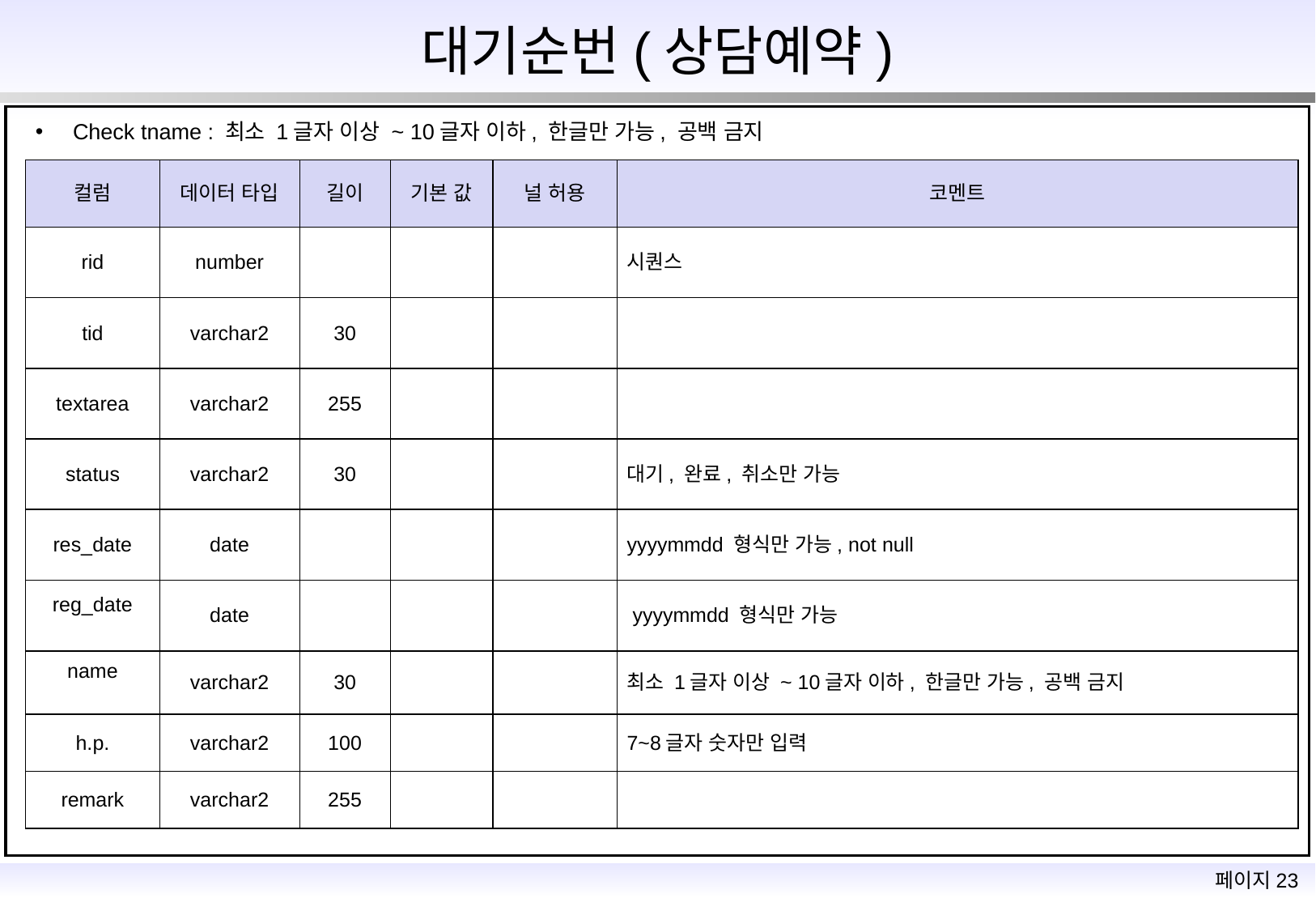

대기순번(상담예약)
Check tname : 최소 1글자 이상 ~ 10글자 이하, 한글만 가능, 공백 금지
| 컬럼 | 데이터 타입 | 길이 | 기본 값 | 널 허용 | 코멘트 |
| --- | --- | --- | --- | --- | --- |
| rid | number |  |  |  | 시퀀스 |
| tid | varchar2 | 30 |  |  |  |
| textarea | varchar2 | 255 |  |  |  |
| status | varchar2 | 30 |  |  | 대기, 완료, 취소만 가능 |
| res\_date | date |  |  |  | yyyymmdd 형식만 가능, not null |
| reg\_date | date |  |  |  | yyyymmdd 형식만 가능 |
| name | varchar2 | 30 |  |  | 최소 1글자 이상 ~ 10글자 이하, 한글만 가능, 공백 금지 |
| h.p. | varchar2 | 100 |  |  | 7~8글자 숫자만 입력 |
| remark | varchar2 | 255 |  |  |  |